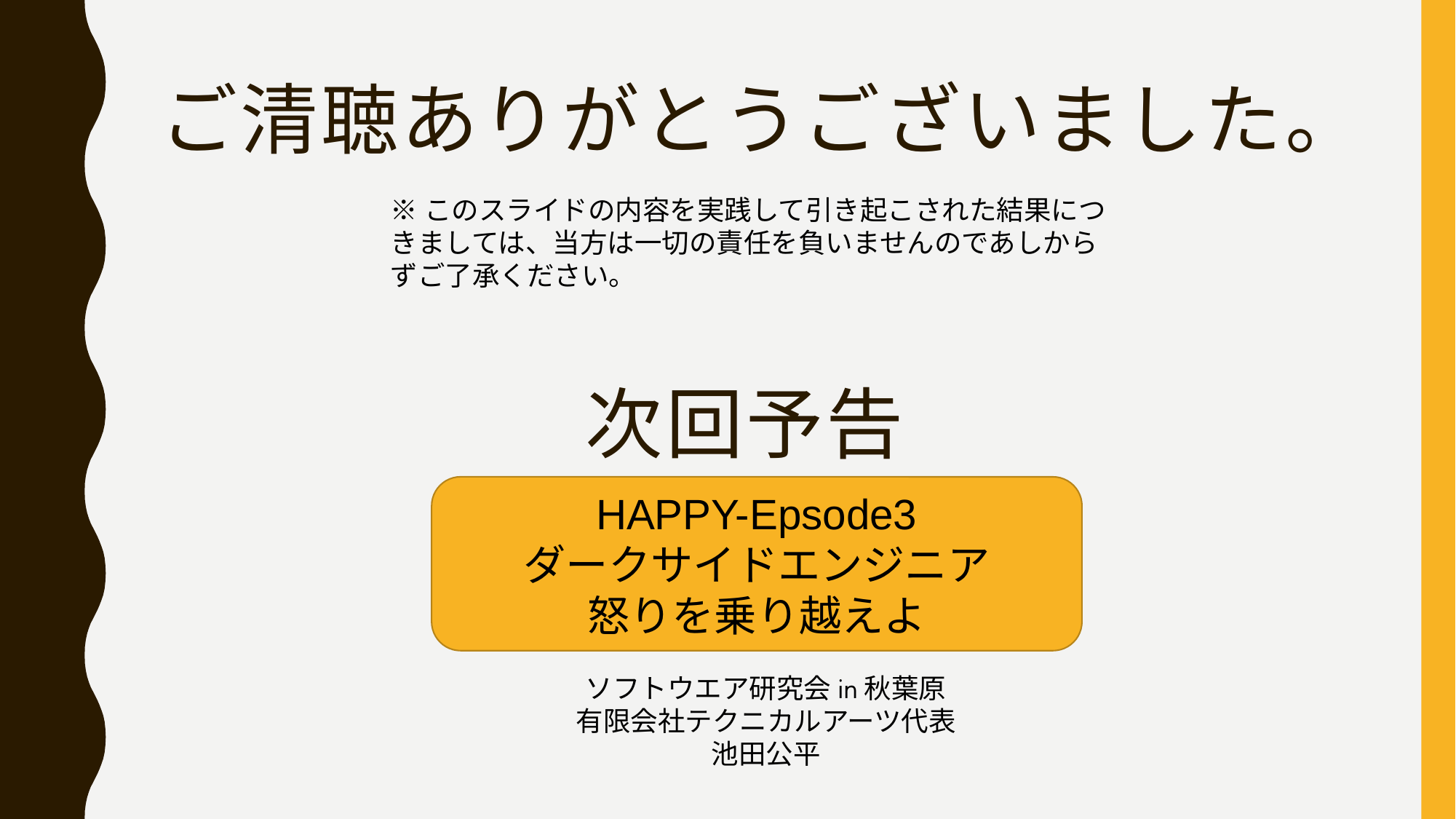

# ご清聴ありがとうございました。
※このスライドの内容を実践して引き起こされた結果につきましては、当方は一切の責任を負いませんのであしからずご了承ください。
次回予告
HAPPY-Epsode3
ダークサイドエンジニア
怒りを乗り越えよ
ソフトウエア研究会in秋葉原
有限会社テクニカルアーツ代表
池田公平